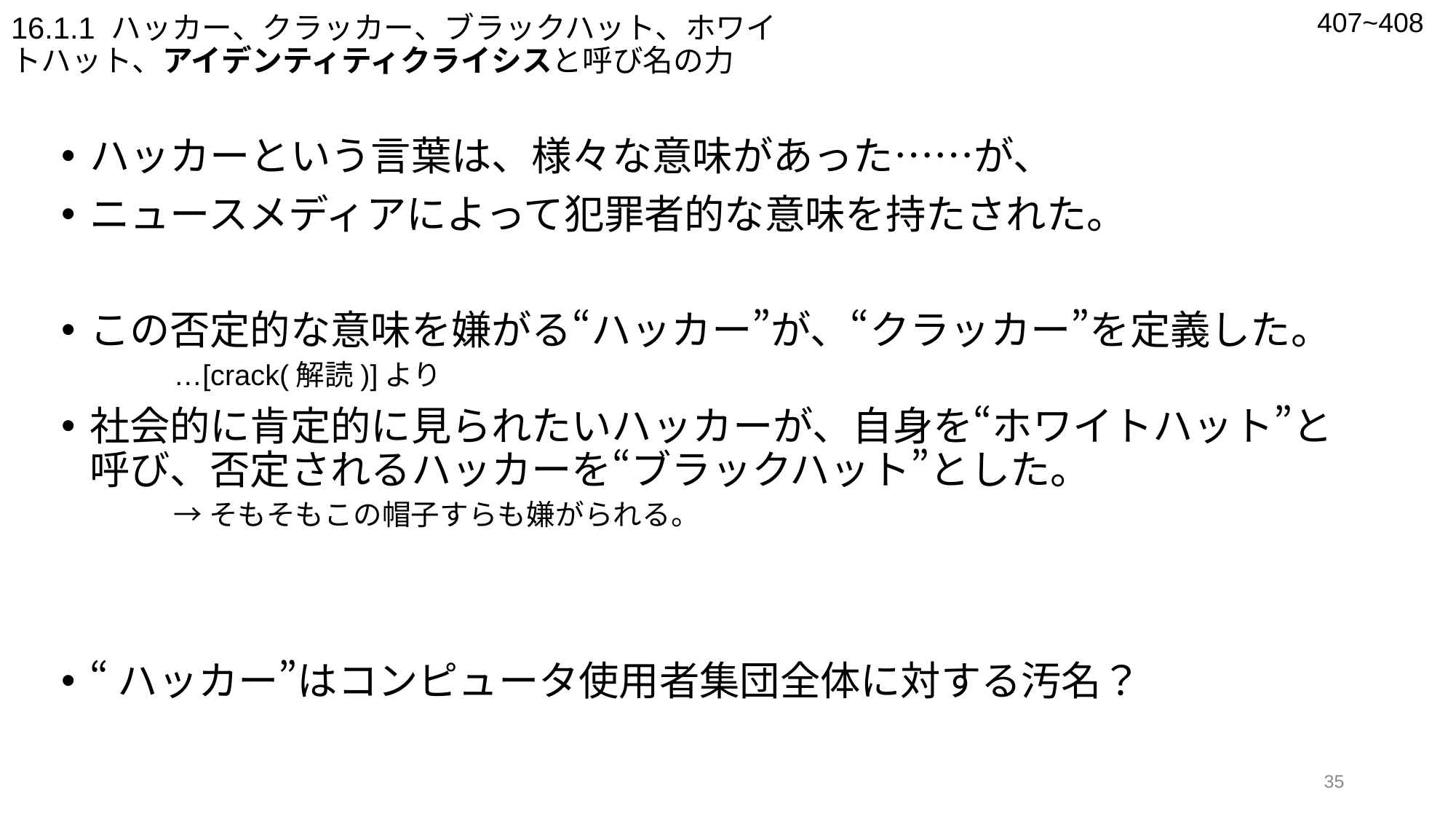

407~408
# 16.1.1 ハッカー、クラッカー、ブラックハット、ホワイトハット、アイデンティティクライシスと呼び名の力
ハッカーという言葉は、様々な意味があった……が、
ニュースメディアによって犯罪者的な意味を持たされた。

この否定的な意味を嫌がる“ハッカー”が、“クラッカー”を定義した。
…[crack(解読)]より
社会的に肯定的に見られたいハッカーが、自身を“ホワイトハット”と呼び、否定されるハッカーを“ブラックハット”とした。
→そもそもこの帽子すらも嫌がられる。

“ハッカー”はコンピュータ使用者集団全体に対する汚名？
35